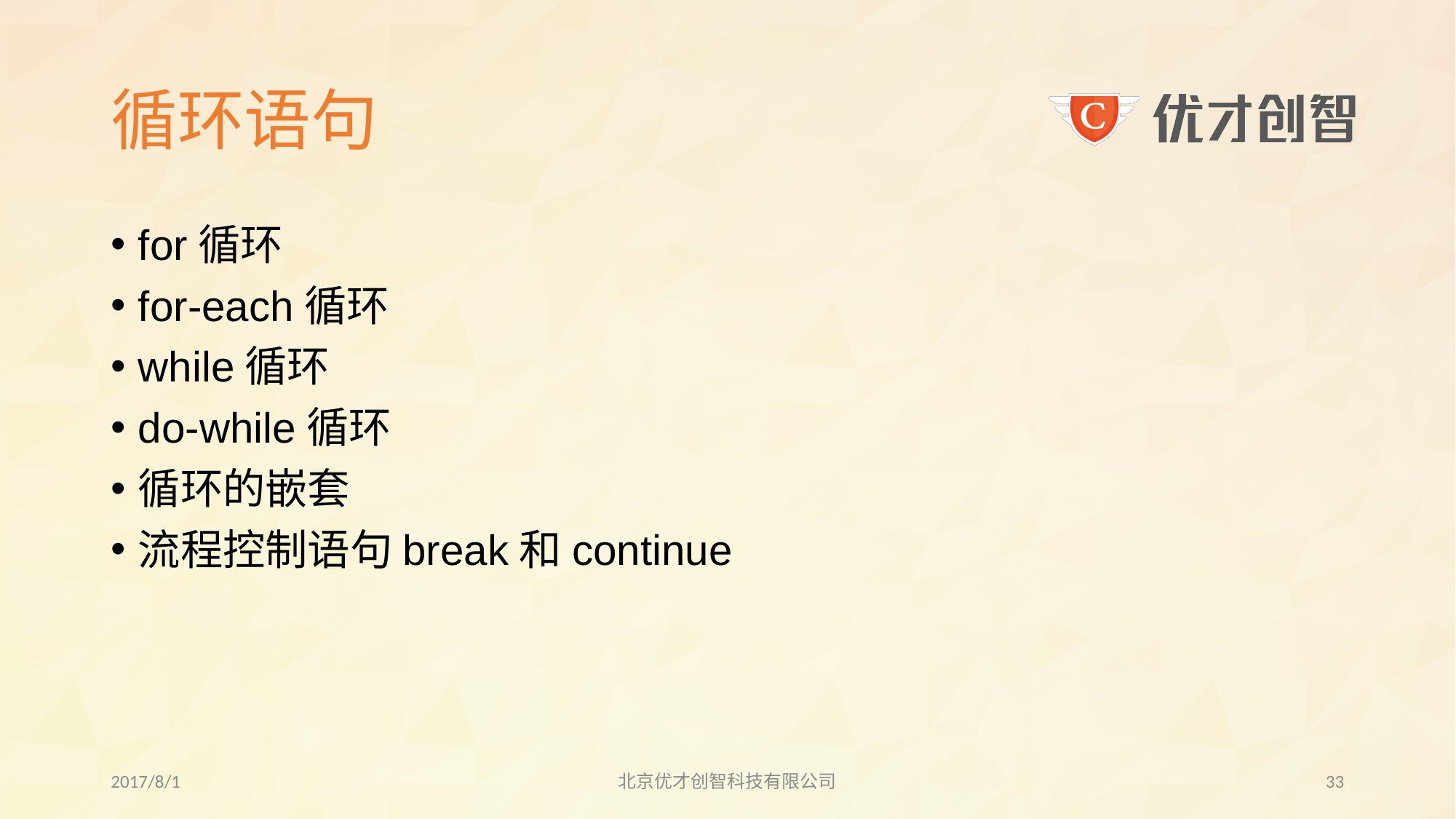

# 循环语句
for循环
for-each循环
while循环
do-while循环
循环的嵌套
流程控制语句break和continue
2017/8/1
北京优才创智科技有限公司
33